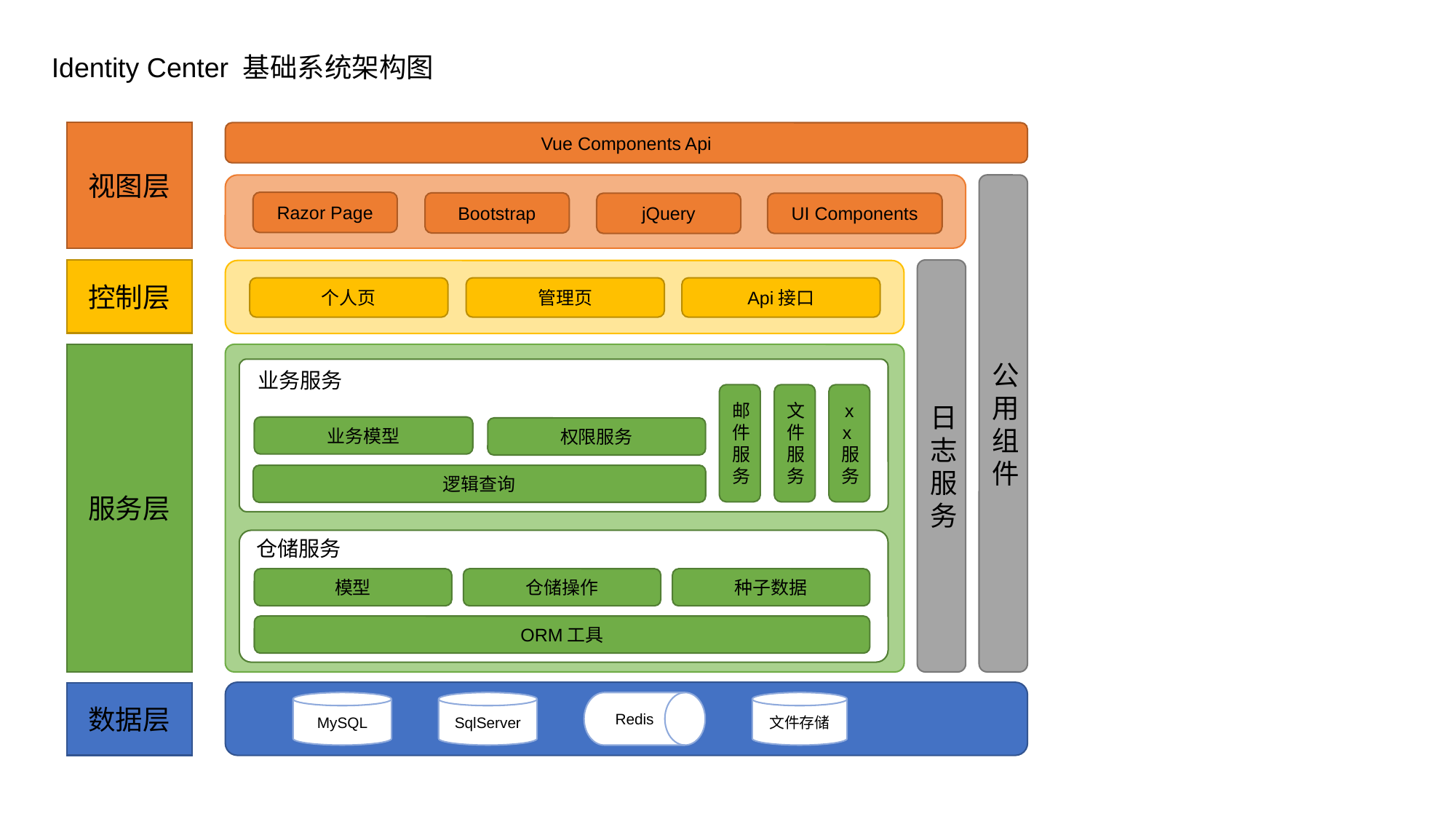

Identity Center 基础系统架构图
视图层
Vue Components Api

公用组件
Razor Page
Bootstrap
jQuery
UI Components
控制层
日志服务

个人页
管理页
Api接口
服务层

业务服务

xx服务
邮件服务
文件服务
业务模型
权限服务
逻辑查询

仓储服务

仓储操作
模型
种子数据
ORM工具

数据层
MySQL
SqlServer
Redis
文件存储